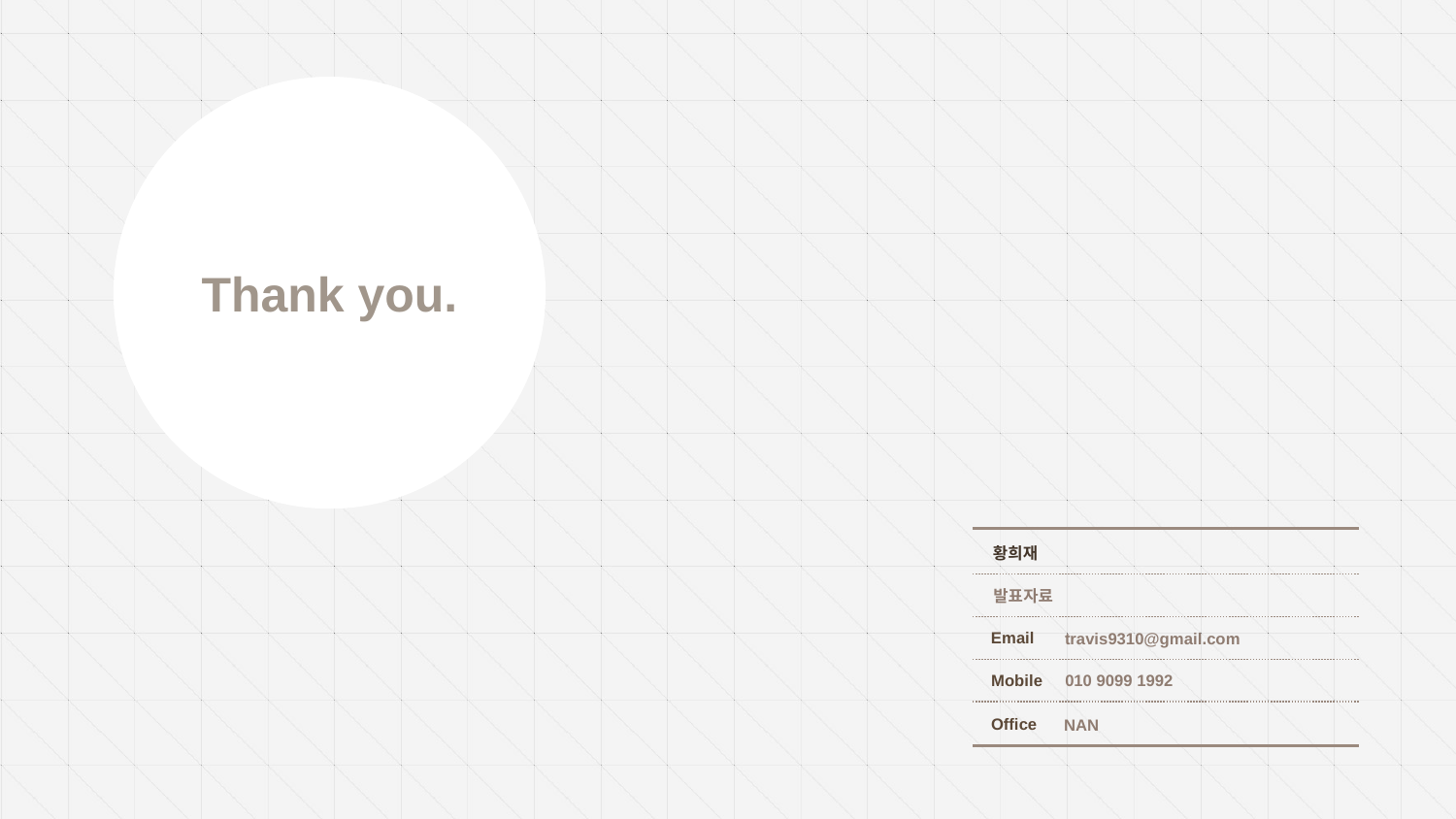

Thank you.
황희재
발표자료
Email
travis9310@gmail.com
010 9099 1992
Mobile
Office
NAN